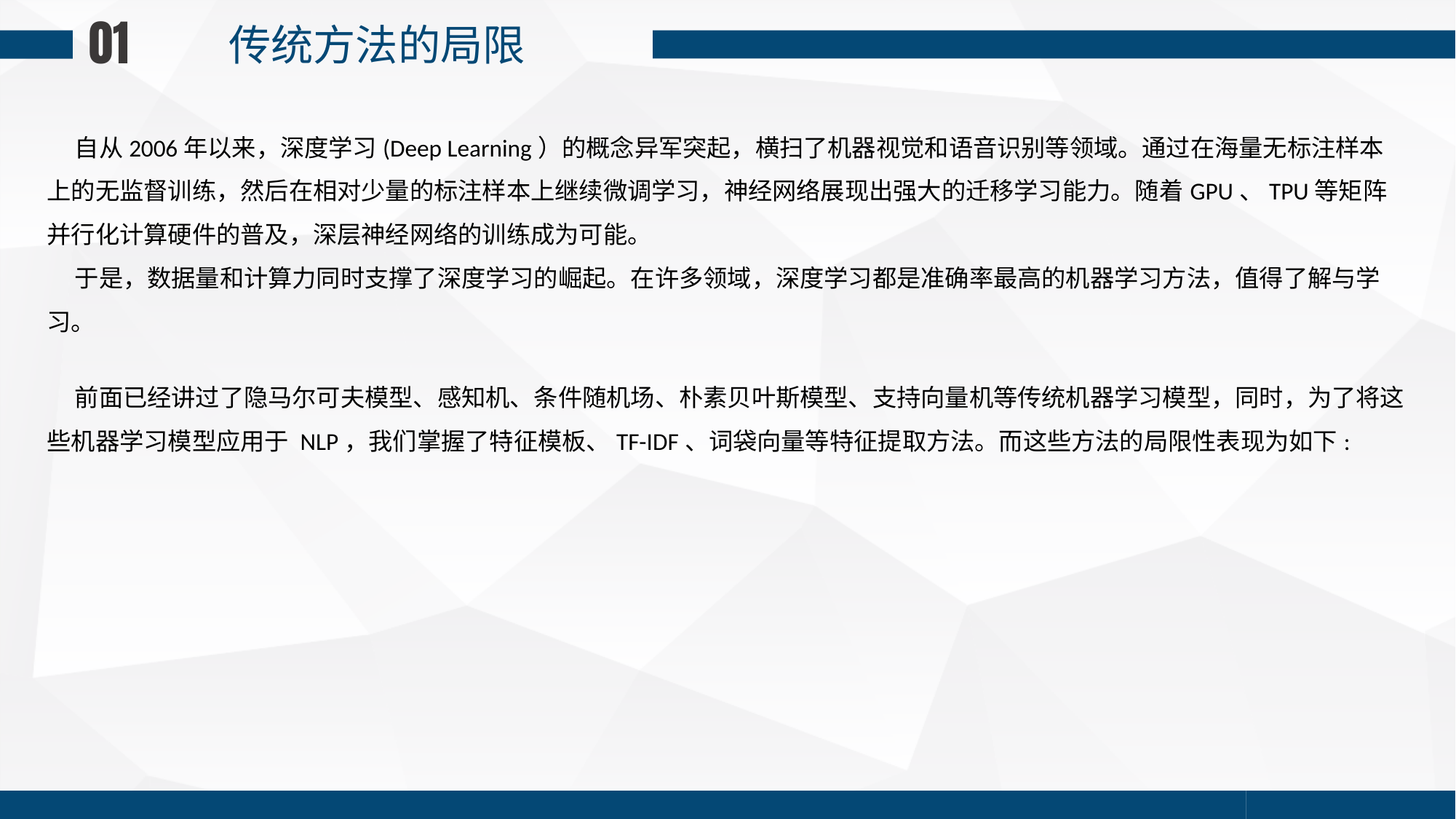

01
传统方法的局限

    自从2006年以来，深度学习(Deep Learning）的概念异军突起，横扫了机器视觉和语音识别等领域。通过在海量无标注样本上的无监督训练，然后在相对少量的标注样本上继续微调学习，神经网络展现出强大的迁移学习能力。随着GPU、TPU等矩阵并行化计算硬件的普及，深层神经网络的训练成为可能。
    于是，数据量和计算力同时支撑了深度学习的崛起。在许多领域，深度学习都是准确率最高的机器学习方法，值得了解与学习。
    前面已经讲过了隐马尔可夫模型、感知机、条件随机场、朴素贝叶斯模型、支持向量机等传统机器学习模型，同时，为了将这些机器学习模型应用于 NLP，我们掌握了特征模板、TF-IDF、词袋向量等特征提取方法。而这些方法的局限性表现为如下: